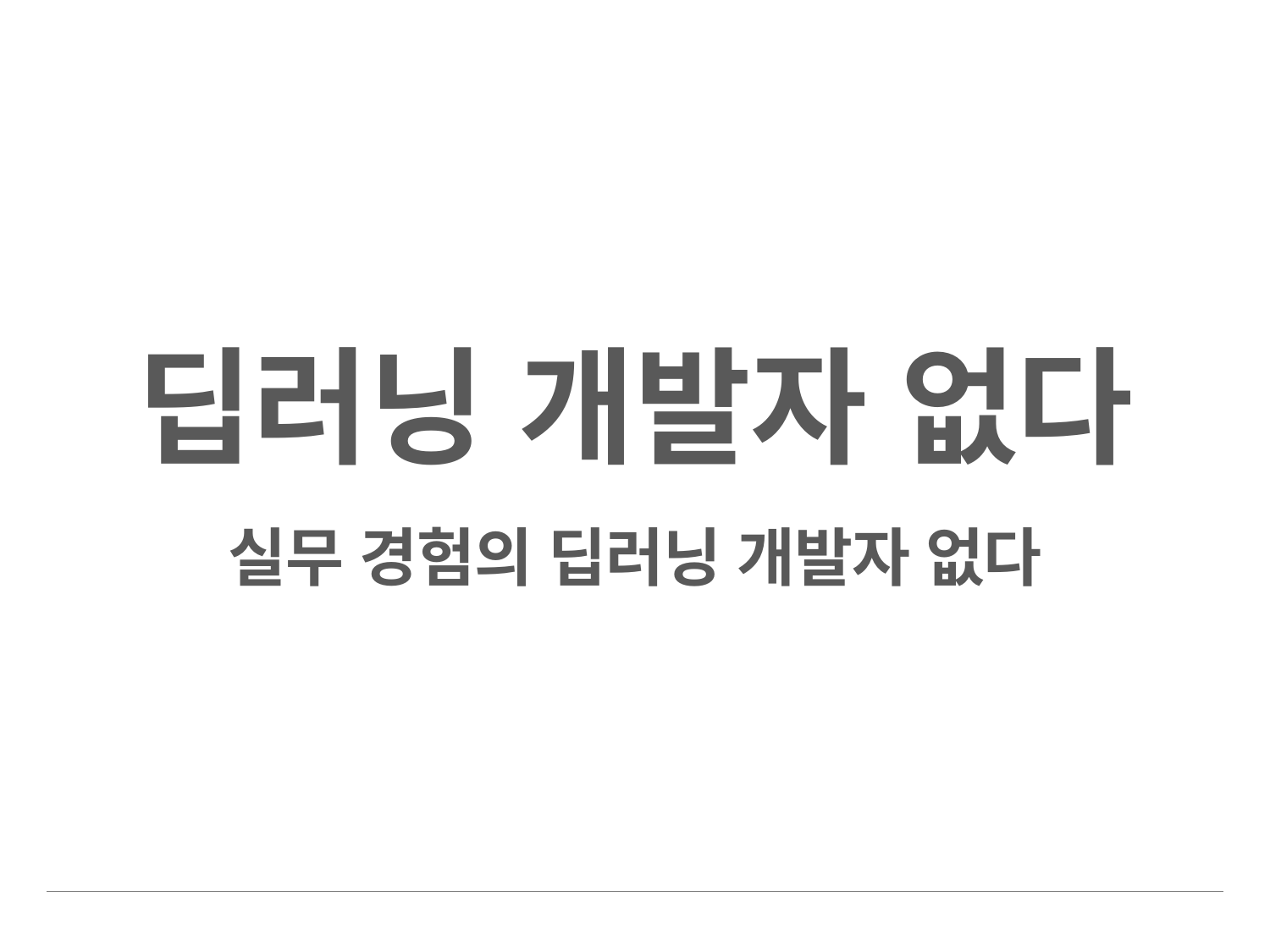

# 딥러닝 개발자 없다 실무 경험의 딥러닝 개발자 없다